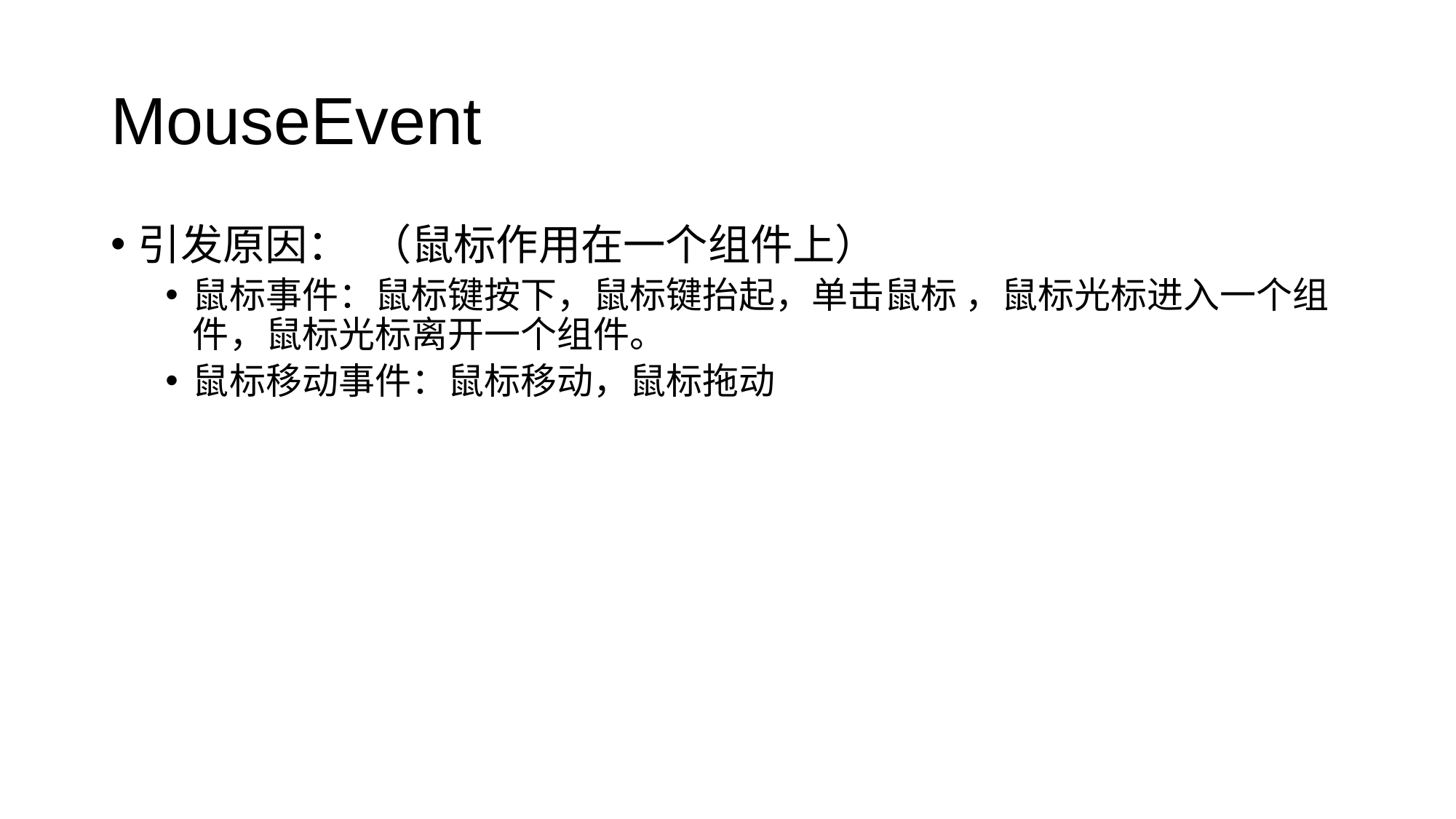

# MouseEvent
引发原因：  （鼠标作用在一个组件上）
鼠标事件：鼠标键按下，鼠标键抬起，单击鼠标 ，鼠标光标进入一个组件，鼠标光标离开一个组件。
鼠标移动事件：鼠标移动，鼠标拖动